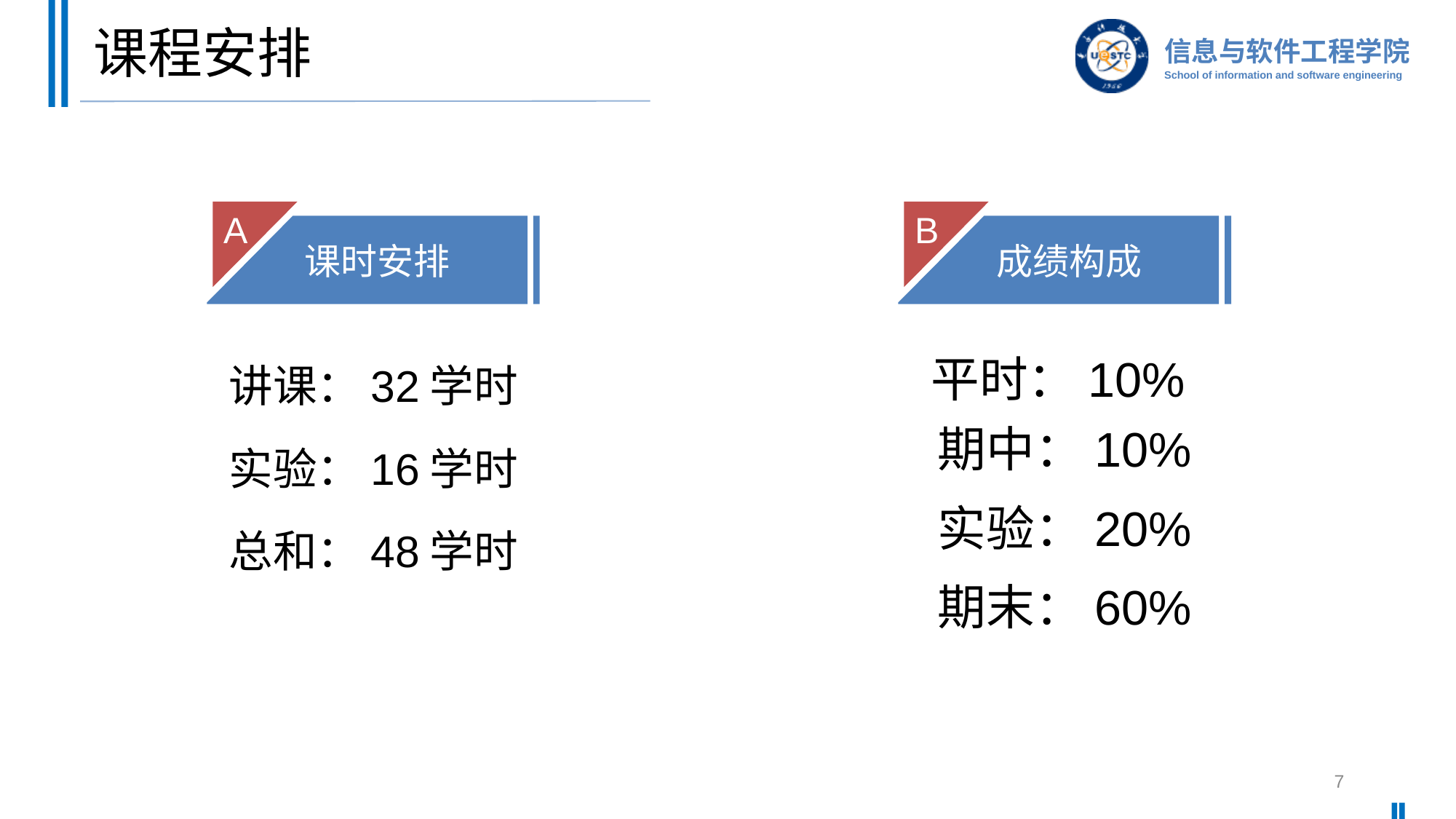

# 课程安排
A
课时安排
讲课：32学时
实验：16学时
总和：48学时
B
成绩构成
平时：10%  期中：10%
实验：20%
期末：60%
7